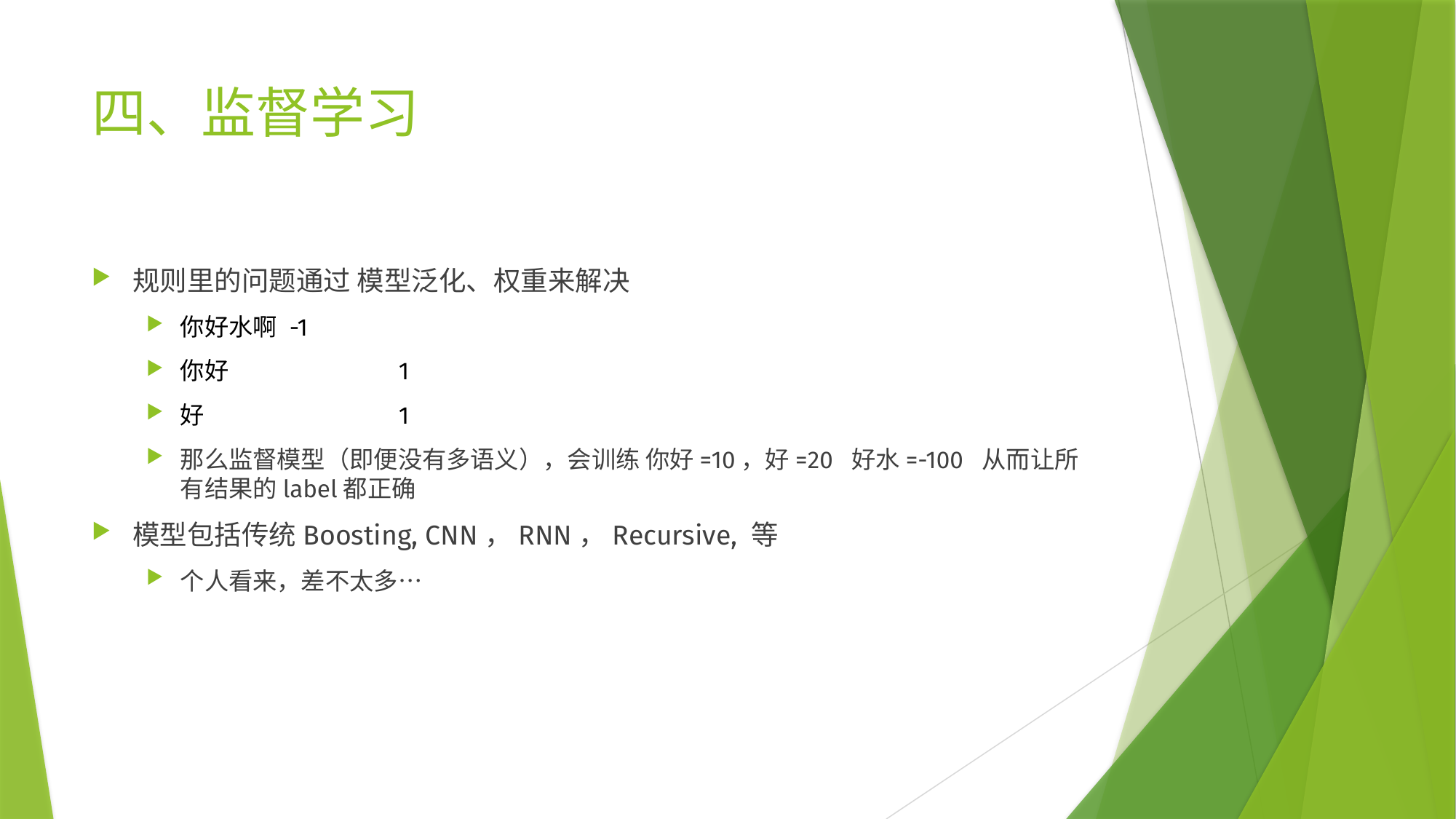

# 四、监督学习
规则里的问题通过 模型泛化、权重来解决
你好水啊  	-1
你好 		1
好 		1
那么监督模型（即便没有多语义），会训练 你好=10，好=20  好水=-100  从而让所有结果的label都正确
模型包括传统Boosting, CNN，RNN，Recursive, 等
个人看来，差不太多…